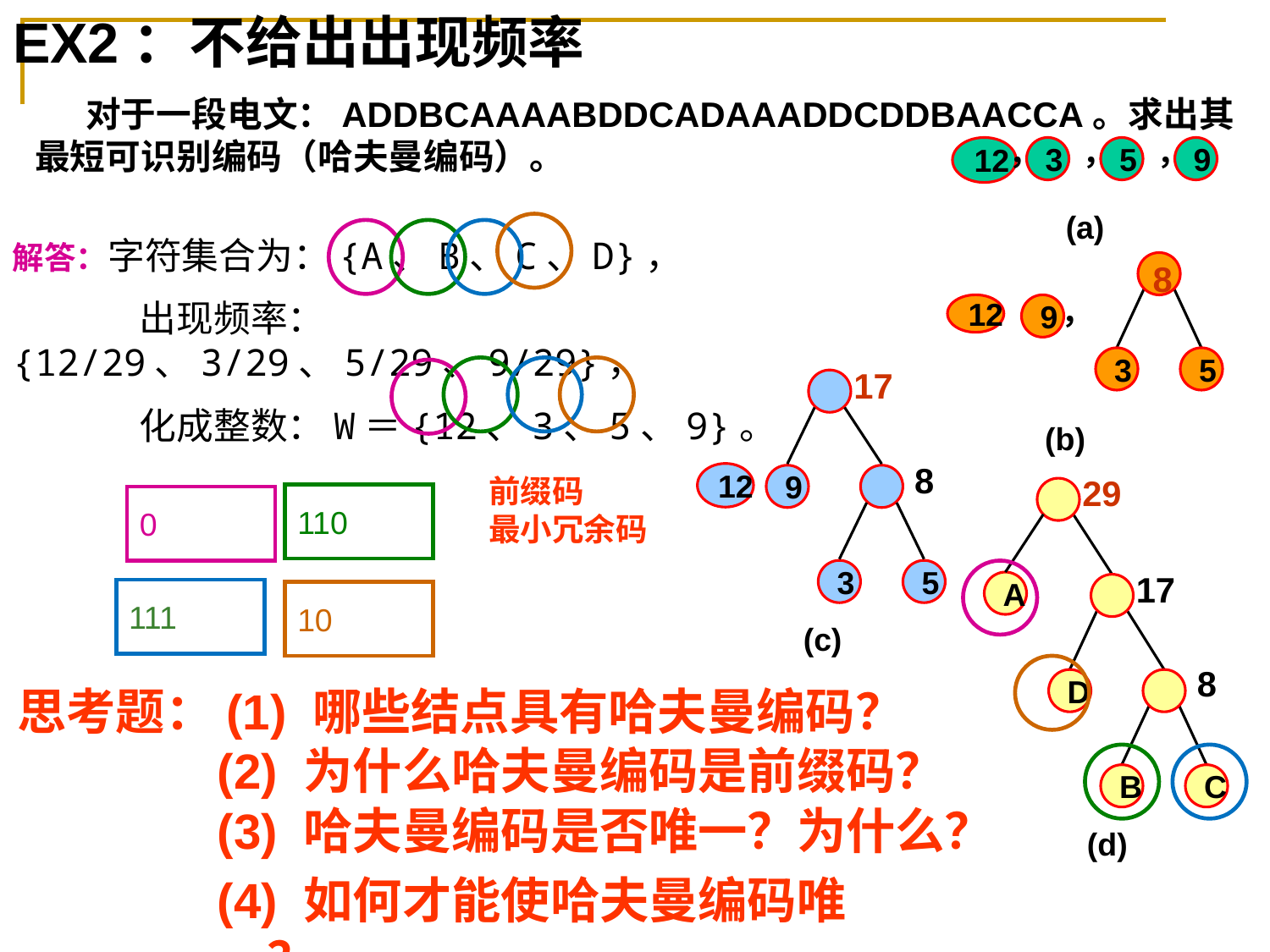

# EX2：不给出出现频率
      对于一段电文：ADDBCAAAABDDCADAAADDCDDBAACCA。求出其最短可识别编码（哈夫曼编码）。
，
，
，
12
3
5
9
(a)

10

111

0

110

解答：字符集合为：{A、B、C、D}，
	出现频率：{12/29、3/29、5/29、9/29}，
	化成整数：W＝{12、3、5、9}。
8

，
，
12
9
3
5
17

，
12
9

3
5
(c)
8
(b)
前缀码
最小冗余码
29

A

D

B
C
17
8
(d)
思考题：(1) 哪些结点具有哈夫曼编码？
(2) 为什么哈夫曼编码是前缀码？
(3) 哈夫曼编码是否唯一？为什么？
(4) 如何才能使哈夫曼编码唯一？